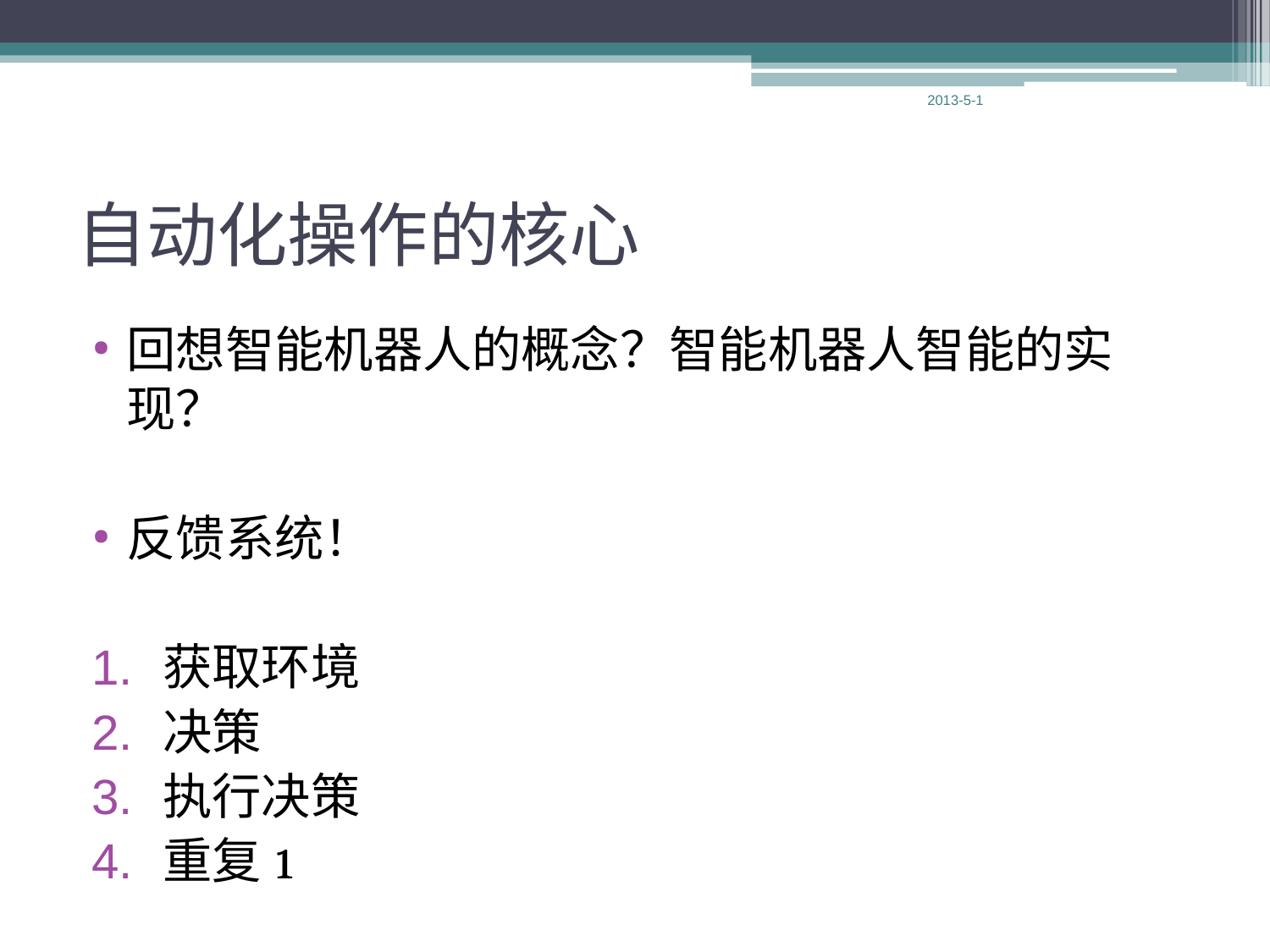

2013-5-1
# 自动化操作的核心
回想智能机器人的概念？智能机器人智能的实现？

反馈系统！

获取环境
决策
执行决策
重复1